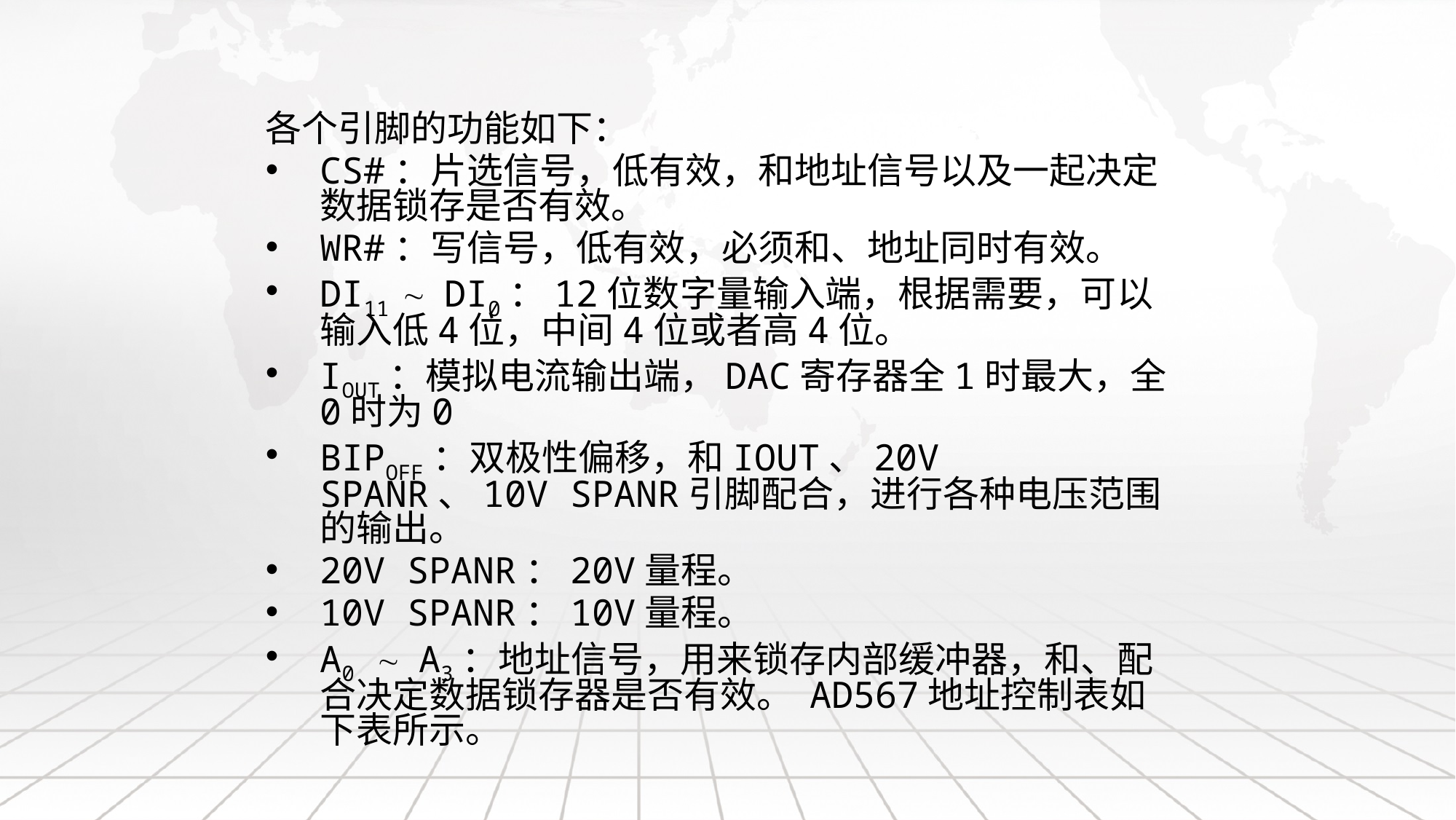

各个引脚的功能如下：
CS#：片选信号，低有效，和地址信号以及一起决定数据锁存是否有效。
WR#：写信号，低有效，必须和、地址同时有效。
DI11 ∼ DI0：12位数字量输入端，根据需要，可以输入低4位，中间4位或者高4位。
IOUT：模拟电流输出端，DAC寄存器全1时最大，全0时为0
BIPOFF：双极性偏移，和IOUT、20V SPANR、10V SPANR引脚配合，进行各种电压范围的输出。
20V SPANR：20V量程。
10V SPANR：10V量程。
A0 ∼ A3：地址信号，用来锁存内部缓冲器，和、配合决定数据锁存器是否有效。 AD567地址控制表如下表所示。